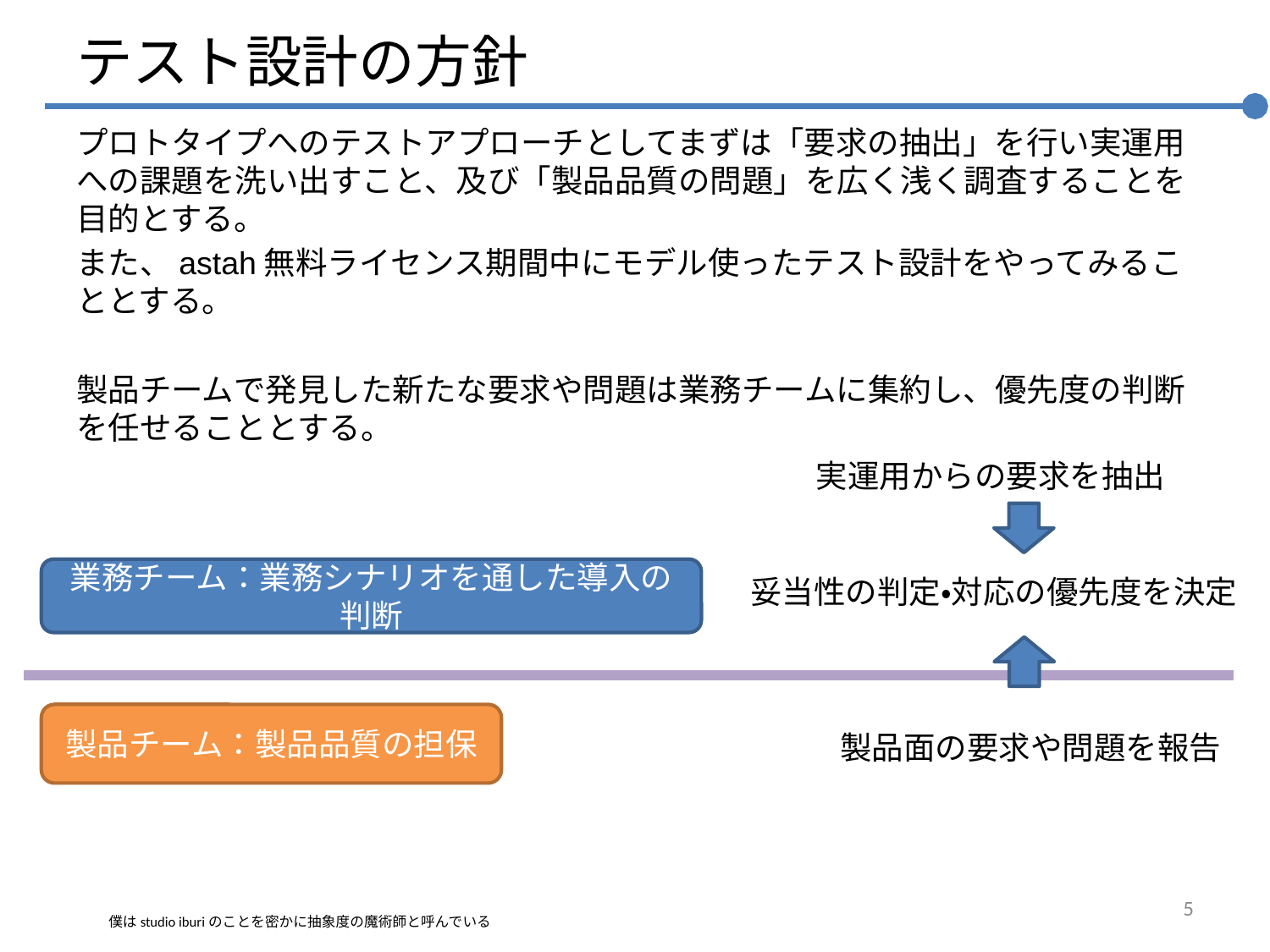

# テスト設計の方針
プロトタイプへのテストアプローチとしてまずは「要求の抽出」を行い実運用への課題を洗い出すこと、及び「製品品質の問題」を広く浅く調査することを目的とする。
また、astah無料ライセンス期間中にモデル使ったテスト設計をやってみることとする。

製品チームで発見した新たな要求や問題は業務チームに集約し、優先度の判断を任せることとする。

実運用からの要求を抽出

業務チーム：業務シナリオを通した導入の判断
妥当性の判定・対応の優先度を決定

製品チーム：製品品質の担保
製品面の要求や問題を報告
5
僕はstudio iburiのことを密かに抽象度の魔術師と呼んでいる